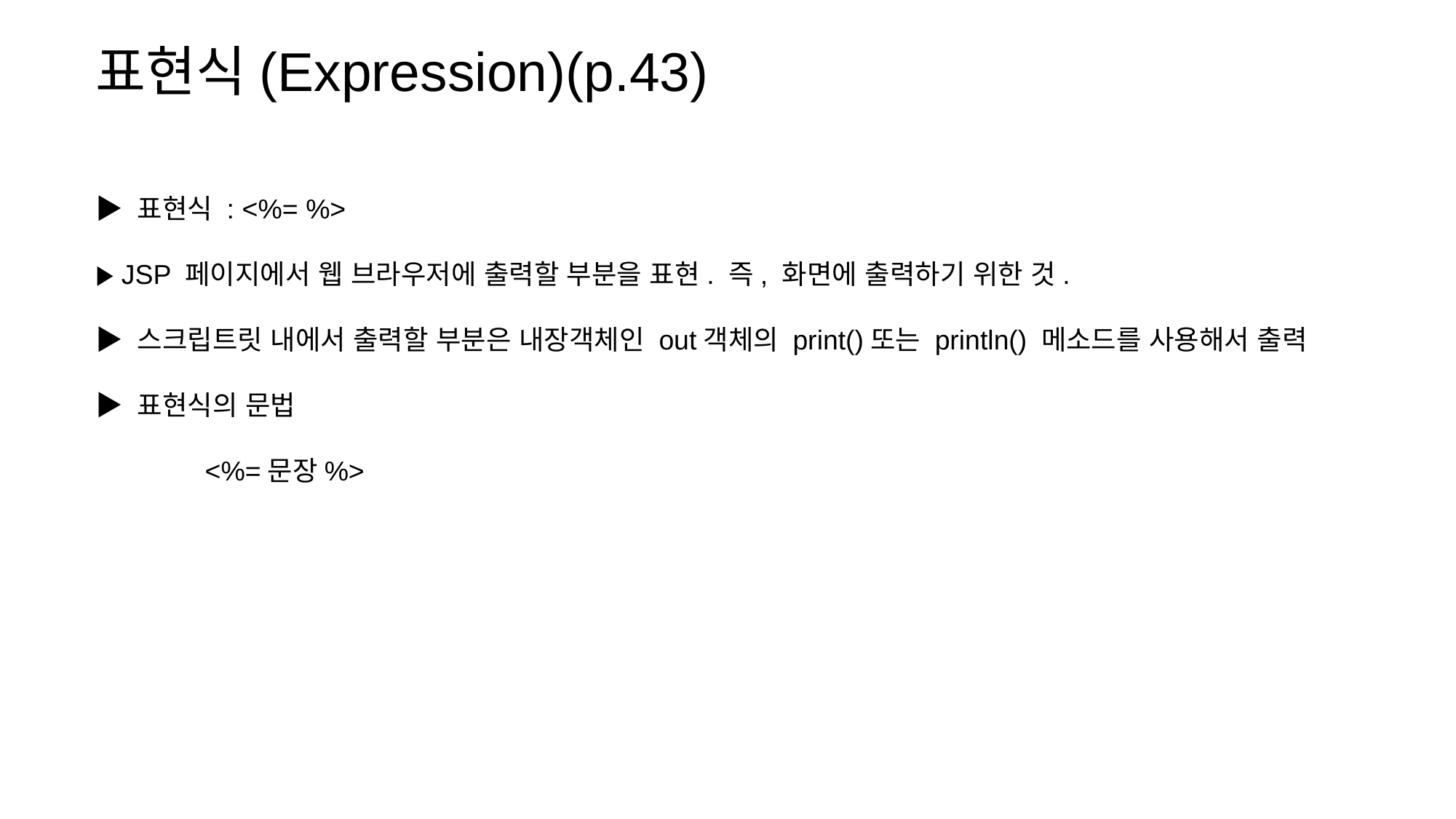

표현식(Expression)(p.43)
▶ 표현식 : <%= %>
▶ JSP 페이지에서 웹 브라우저에 출력할 부분을 표현. 즉, 화면에 출력하기 위한 것.
▶ 스크립트릿 내에서 출력할 부분은 내장객체인 out객체의 print()또는 println() 메소드를 사용해서 출력
▶ 표현식의 문법
	<%=문장%>